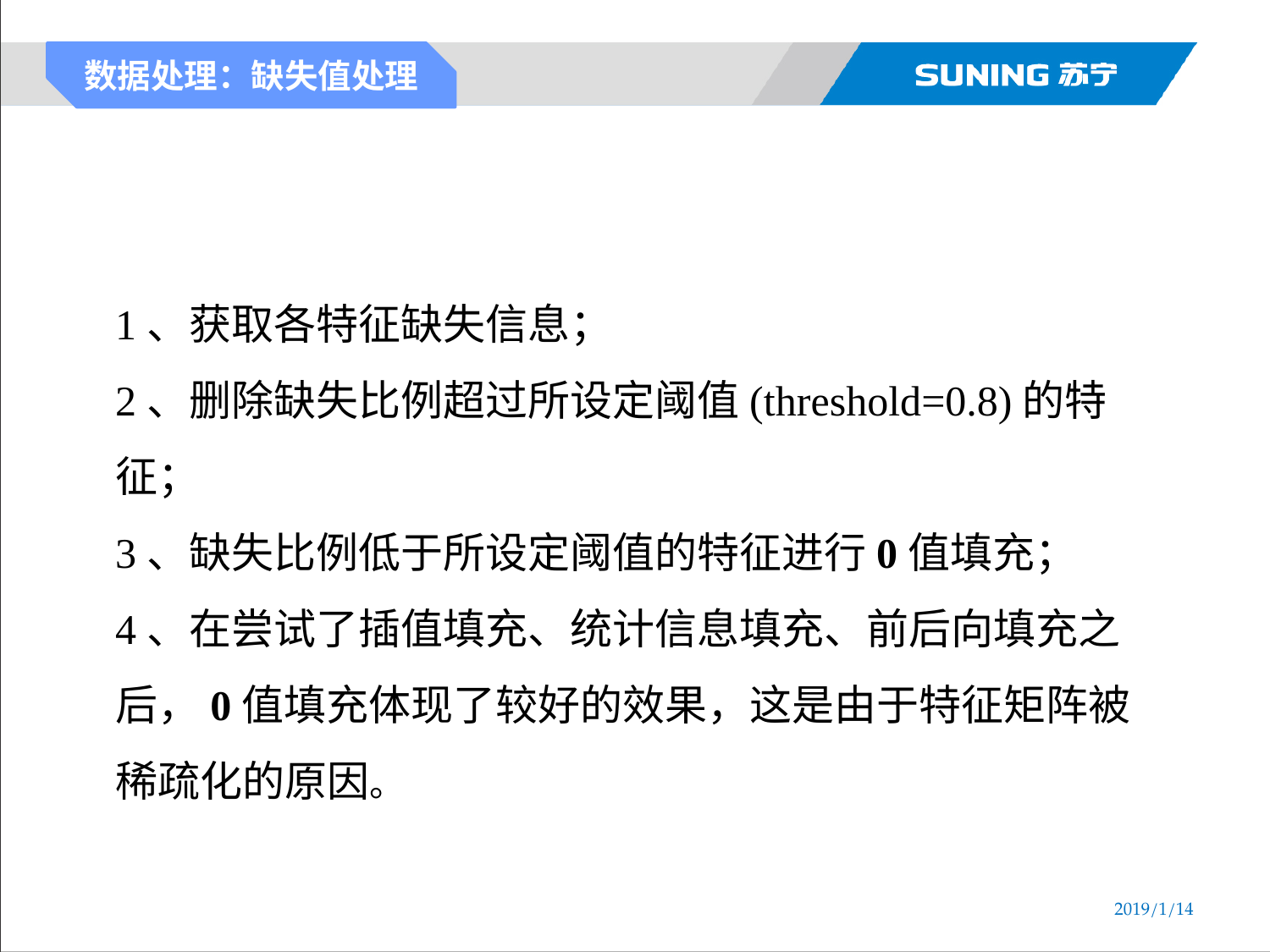

数据处理：缺失值处理
1、获取各特征缺失信息；
2、删除缺失比例超过所设定阈值(threshold=0.8)的特征；
3、缺失比例低于所设定阈值的特征进行0值填充；
4、在尝试了插值填充、统计信息填充、前后向填充之后，0值填充体现了较好的效果，这是由于特征矩阵被稀疏化的原因。
2019/1/14